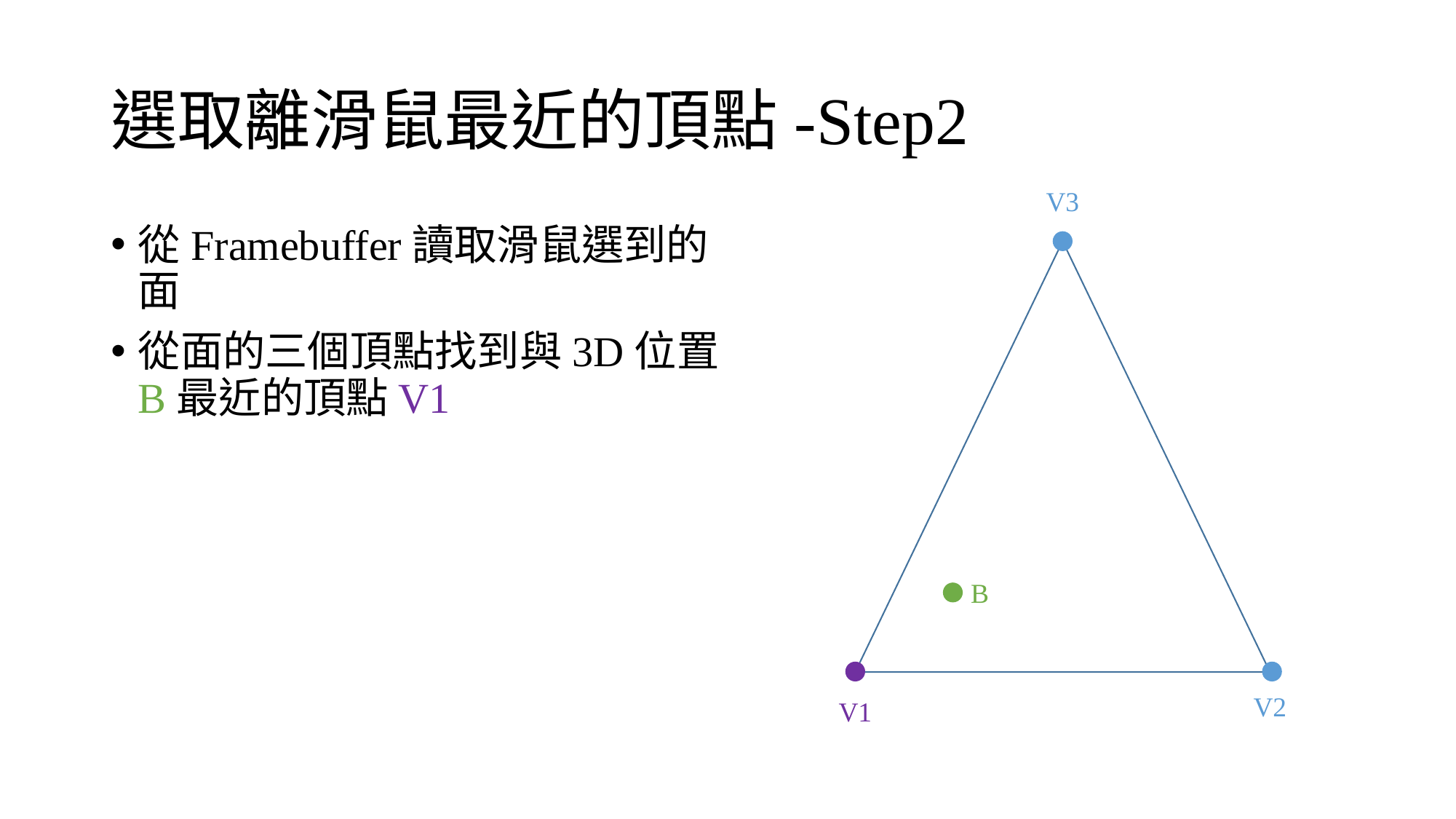

# 選取離滑鼠最近的頂點-Step2
V3
從Framebuffer讀取滑鼠選到的面
從面的三個頂點找到與3D位置B最近的頂點V1

B

V2
V1